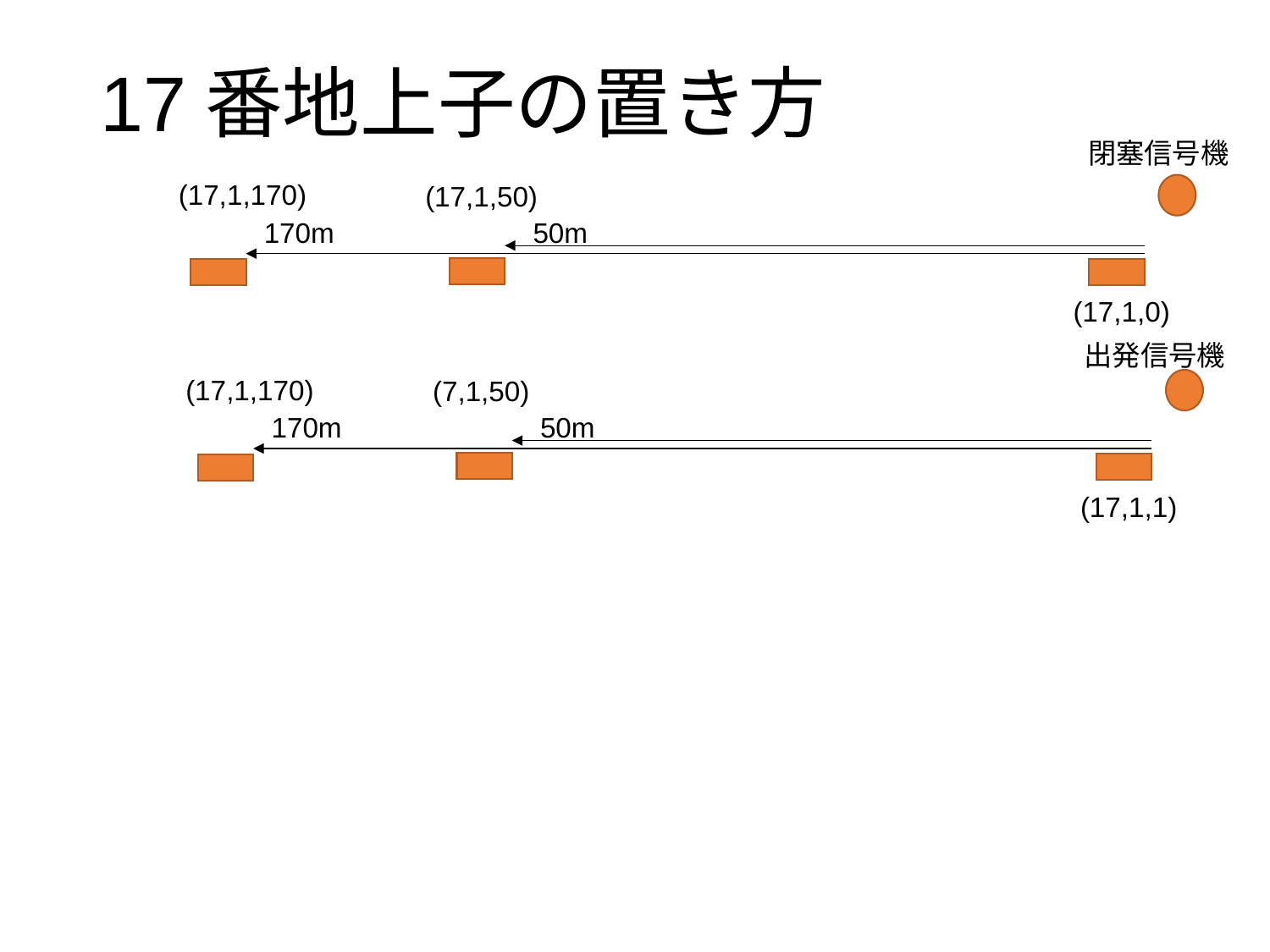

# 17番地上子の置き方
閉塞信号機
(17,1,170)
(17,1,50)

170m
50m

(17,1,0)
出発信号機
(17,1,170)
(7,1,50)

170m
50m

(17,1,1)